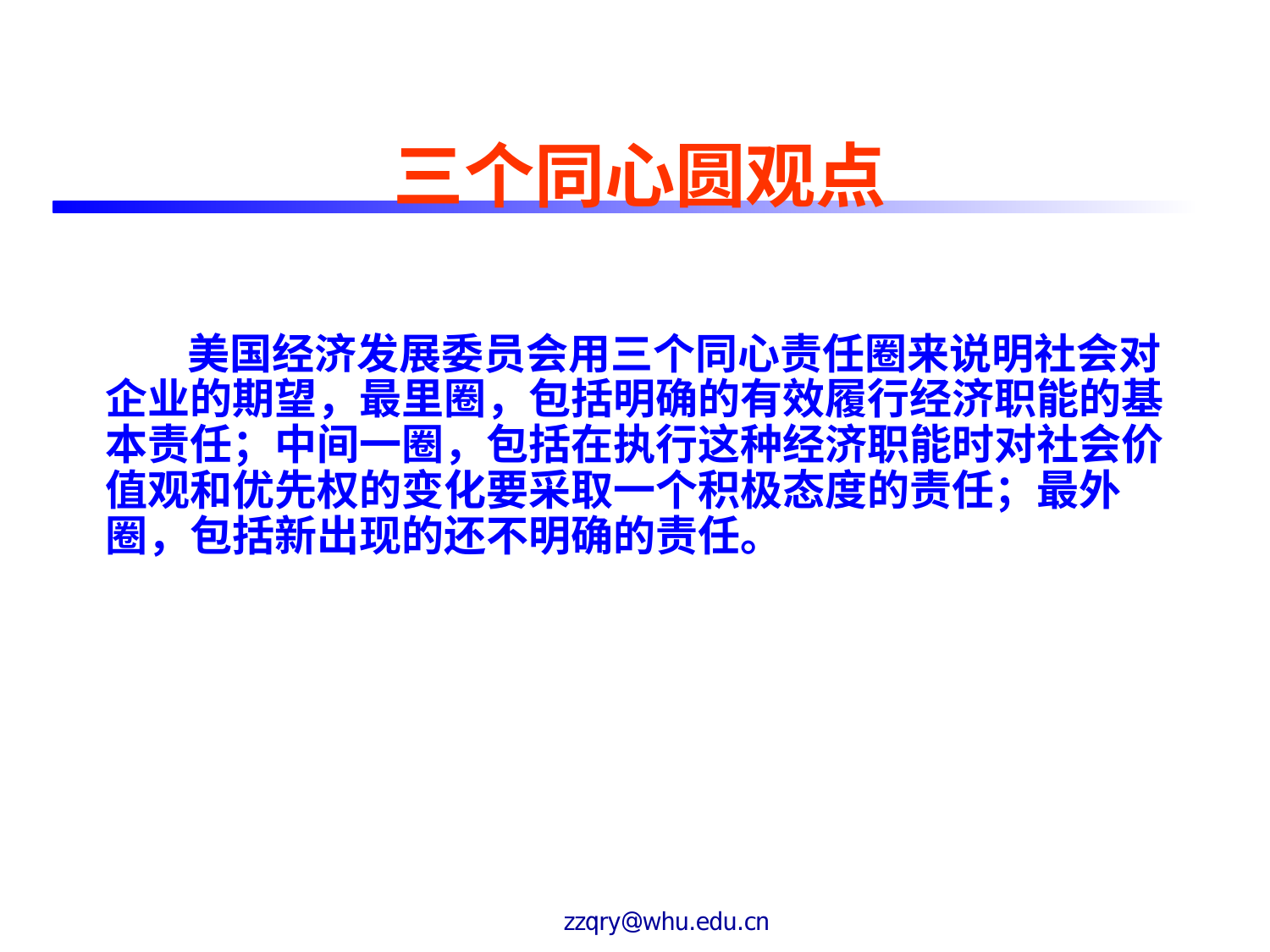

# 三个同心圆观点
                 美国经济发展委员会用三个同心责任圈来说明社会对企业的期望，最里圈，包括明确的有效履行经济职能的基本责任；中间一圈，包括在执行这种经济职能时对社会价值观和优先权的变化要采取一个积极态度的责任；最外圈，包括新出现的还不明确的责任。

zzqry@whu.edu.cn
9